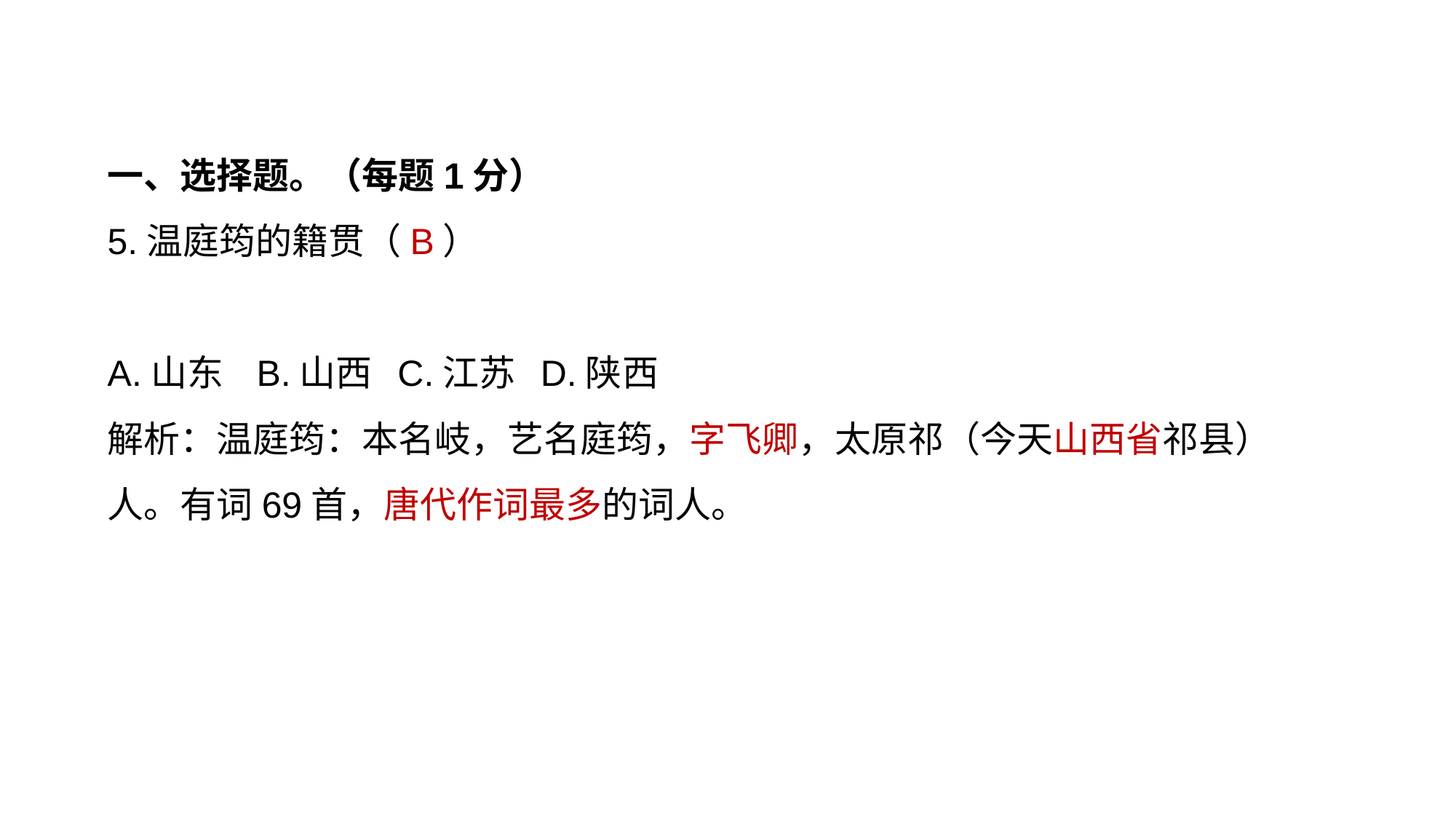

一、选择题。（每题1分）
5.温庭筠的籍贯（B）

A.山东   B.山西  C.江苏  D.陕西
解析：温庭筠：本名岐，艺名庭筠，字飞卿，太原祁（今天山西省祁县）人。有词69首，唐代作词最多的词人。